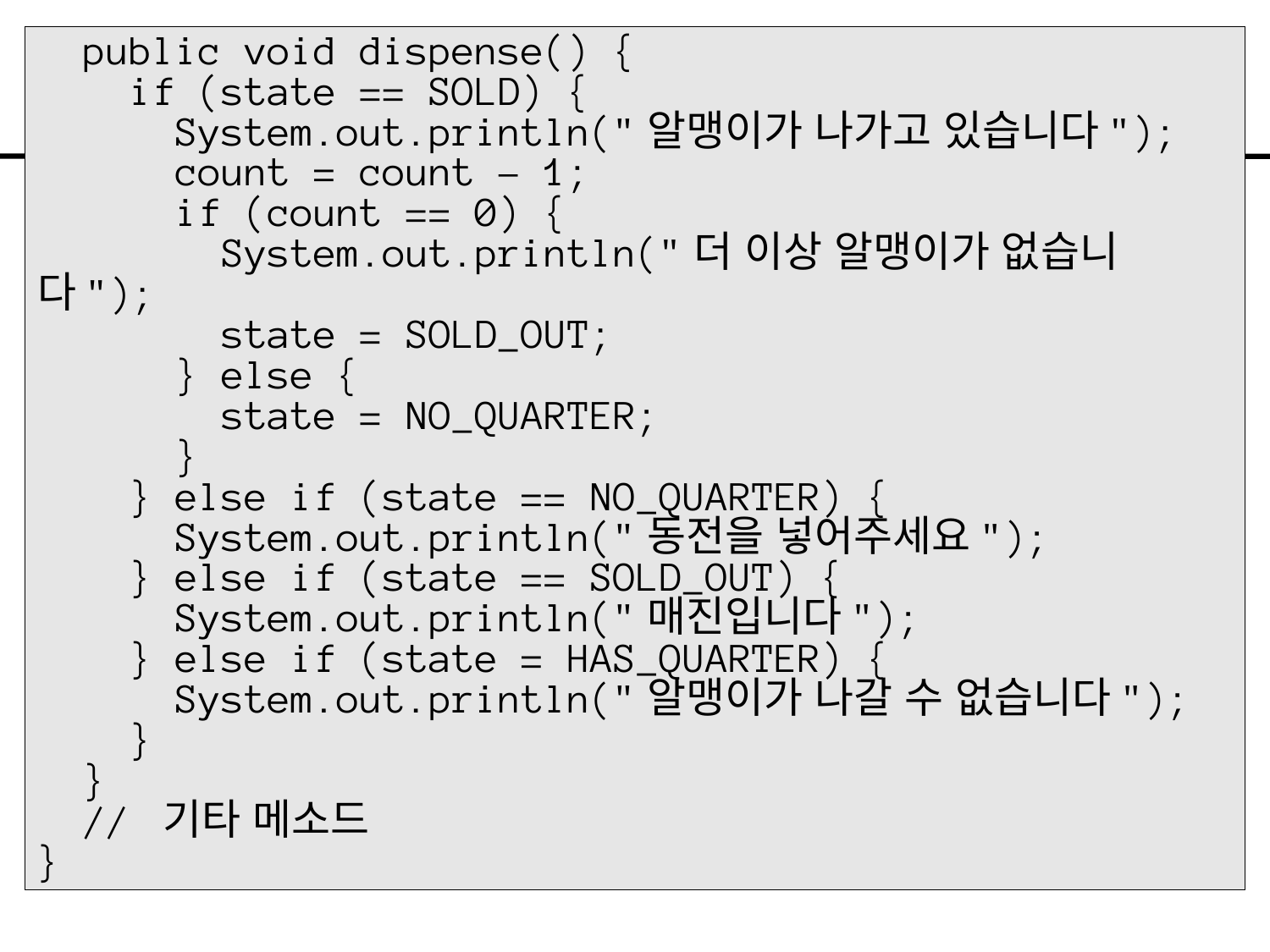

public void dispense() {
    if (state == SOLD) {
      System.out.println("알맹이가 나가고 있습니다");
      count = count – 1;
      if (count == 0) {
        System.out.println("더 이상 알맹이가 없습니다");
        state = SOLD_OUT;
      } else {
        state = NO_QUARTER;
      }
    } else if (state == NO_QUARTER) {
      System.out.println("동전을 넣어주세요");
    } else if (state == SOLD_OUT) {
      System.out.println("매진입니다");
    } else if (state = HAS_QUARTER) {
      System.out.println("알맹이가 나갈 수 없습니다");
    }
  }
  // 기타 메소드
}
# 사례 1 뽑기 기계